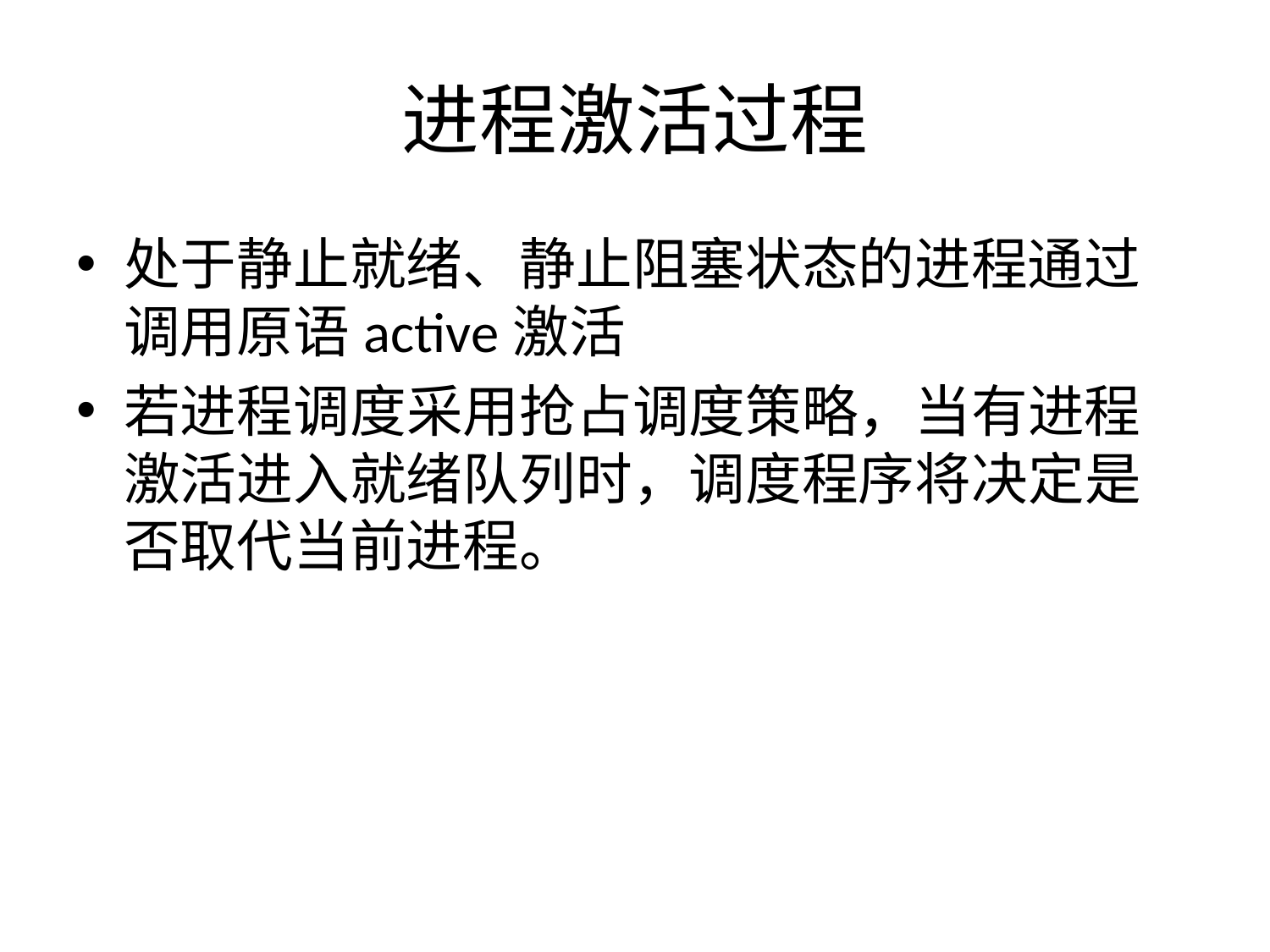

# 进程激活过程
处于静止就绪、静止阻塞状态的进程通过调用原语active激活
若进程调度采用抢占调度策略，当有进程激活进入就绪队列时，调度程序将决定是否取代当前进程。